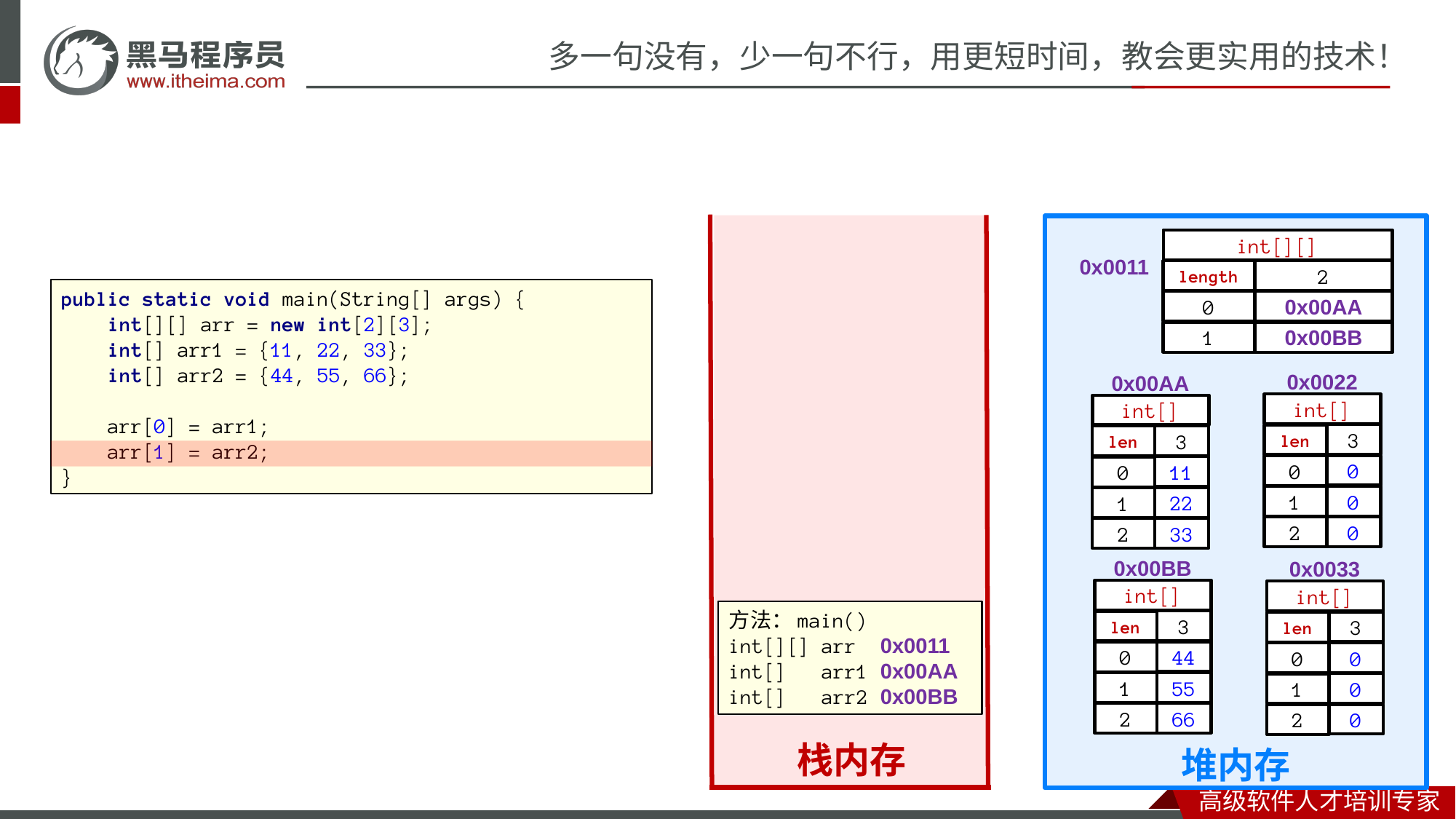

#

栈内存

堆内存
int[][]
0x0011
length
2
public static void main(String[] args) {
    int[][] arr = new int[2][3];
    int[] arr1 = {11, 22, 33};
    int[] arr2 = {44, 55, 66};
    arr[0] = arr1;
    arr[1] = arr2;
}
0
0x00AA
1
0x0033
0x00BB
0x0022
0x00AA
int[]
3
len
11
0
22
1
2
33
int[]
3
len

0
0
0
1
2
0
0x00BB
int[]
3
len
44
0
55
1
2
66
0x0033
int[]
3
len
0
0
0
1
2
0
方法：main()
int[][] arr  0x0011
int[]   arr1 0x00AA
int[]   arr2 0x00BB